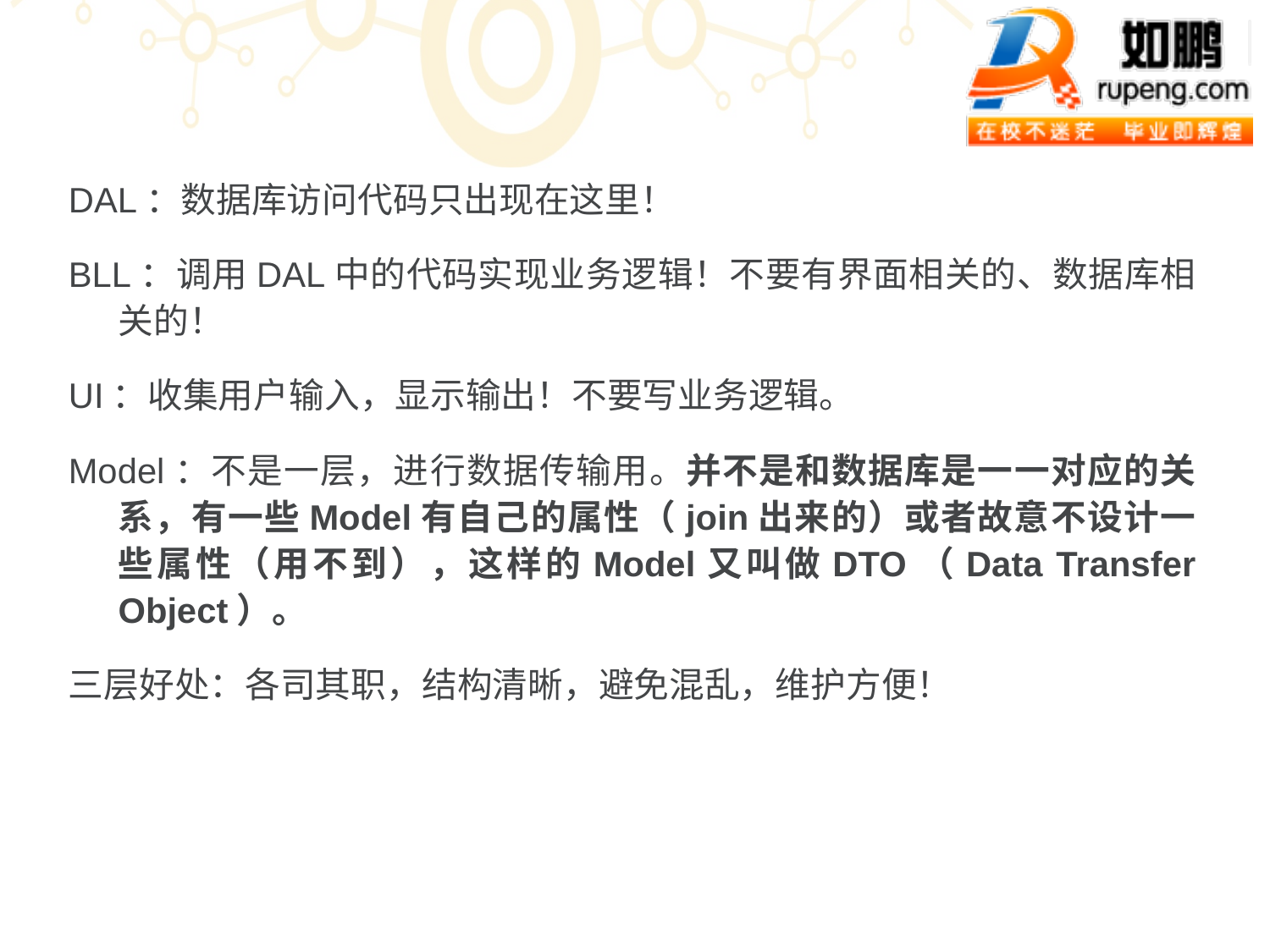

DAL：数据库访问代码只出现在这里！
BLL：调用DAL中的代码实现业务逻辑！不要有界面相关的、数据库相关的！
UI：收集用户输入，显示输出！不要写业务逻辑。
Model：不是一层，进行数据传输用。并不是和数据库是一一对应的关系，有一些Model有自己的属性（join出来的）或者故意不设计一些属性（用不到），这样的Model又叫做DTO（Data Transfer Object）。
三层好处：各司其职，结构清晰，避免混乱，维护方便！